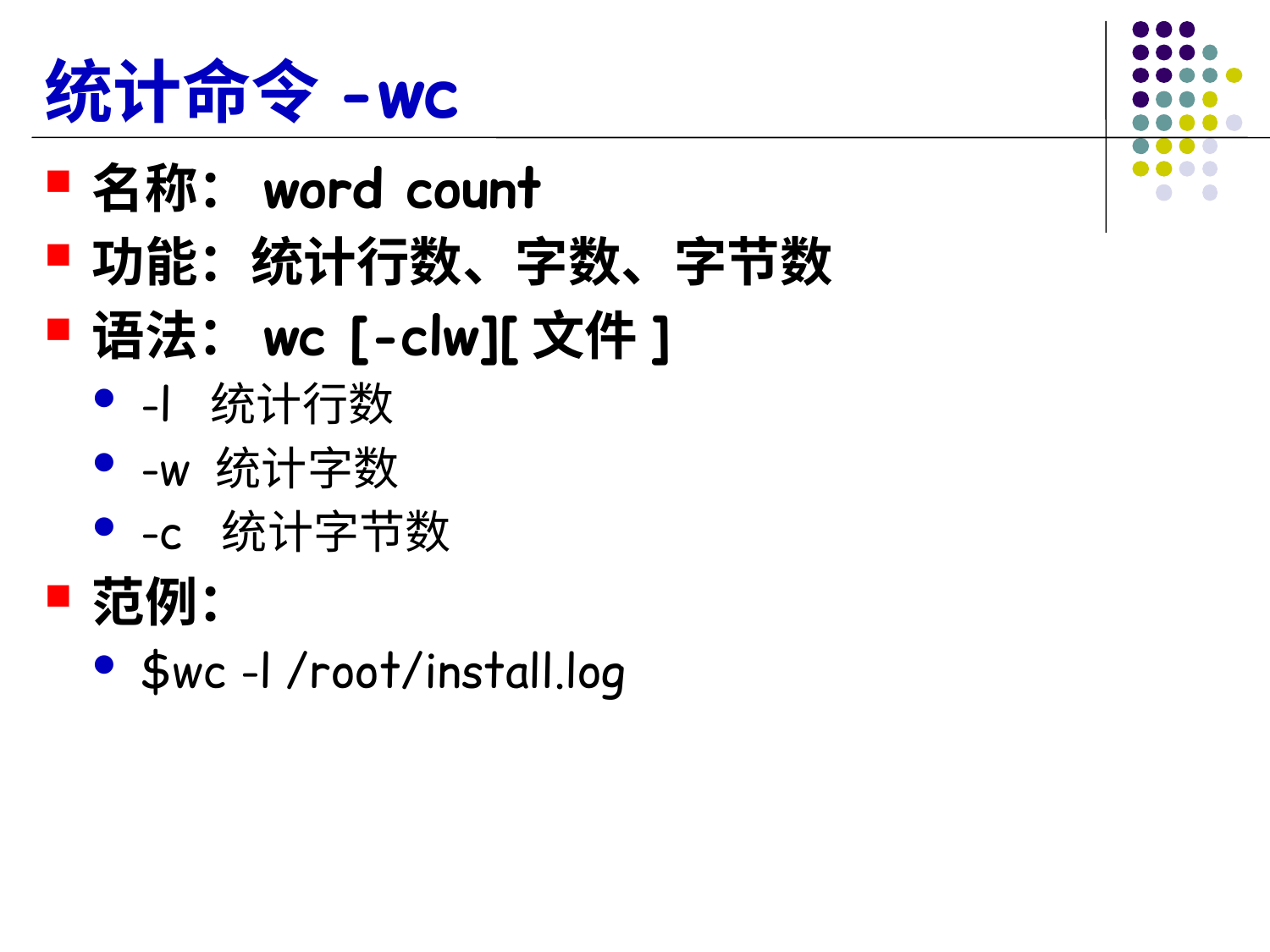

# 统计命令-wc
名称：word count
功能：统计行数、字数、字节数
语法：wc [-clw][文件]
-l  统计行数
-w 统计字数
-c  统计字节数
范例：
$wc -l /root/install.log